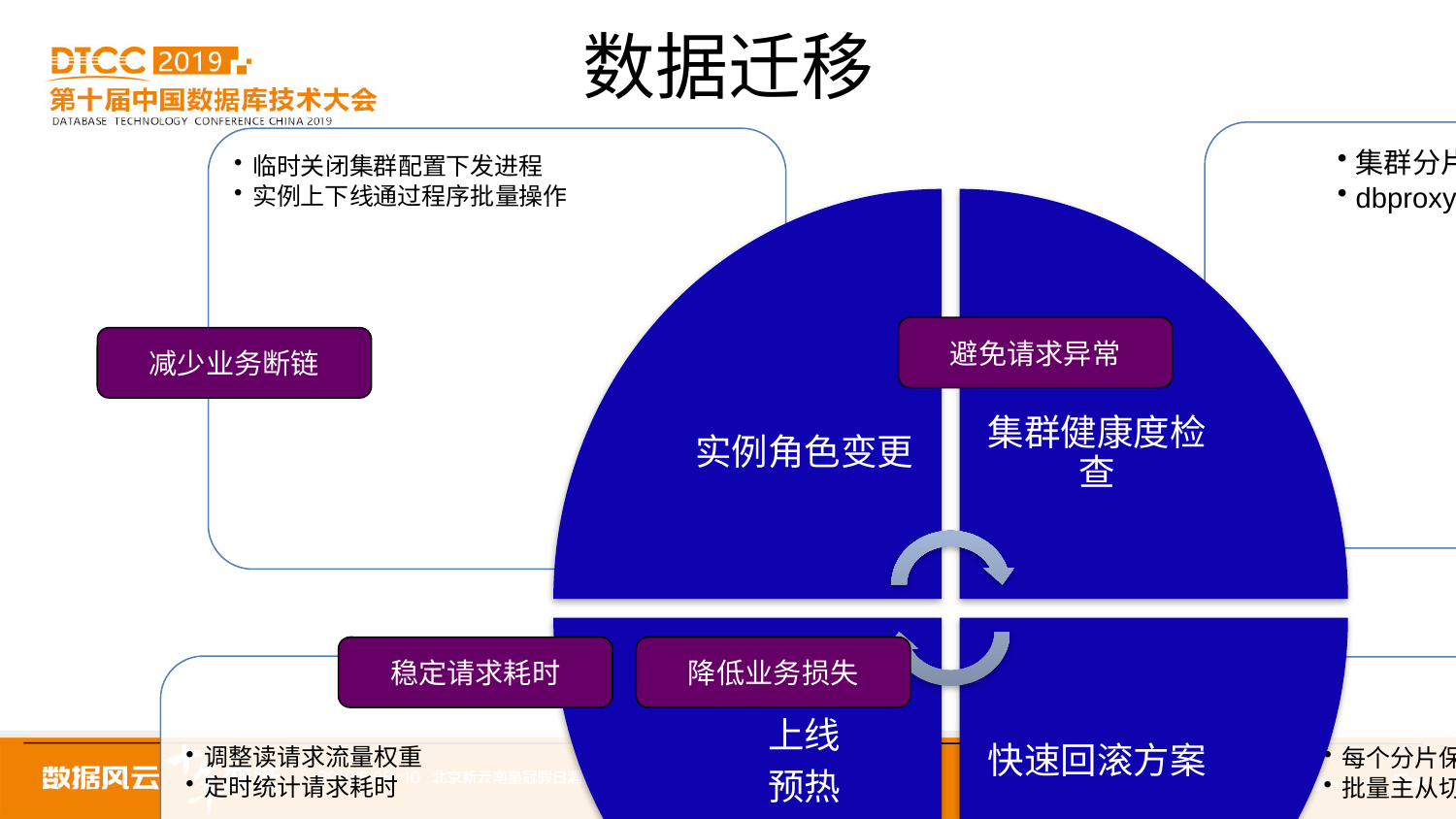

# 数据迁移
每个分片保存异构的存储引擎
批量主从切换程序开发
调整读请求流量权重
定时统计请求耗时
集群分片级拓扑信息
dbproxy加载信息一致性

临时关闭集群配置下发进程
实例上下线通过程序批量操作
实例角色变更
集群健康度检查
快速回滚方案
上线
预热
避免请求异常
减少业务断链
稳定请求耗时
降低业务损失